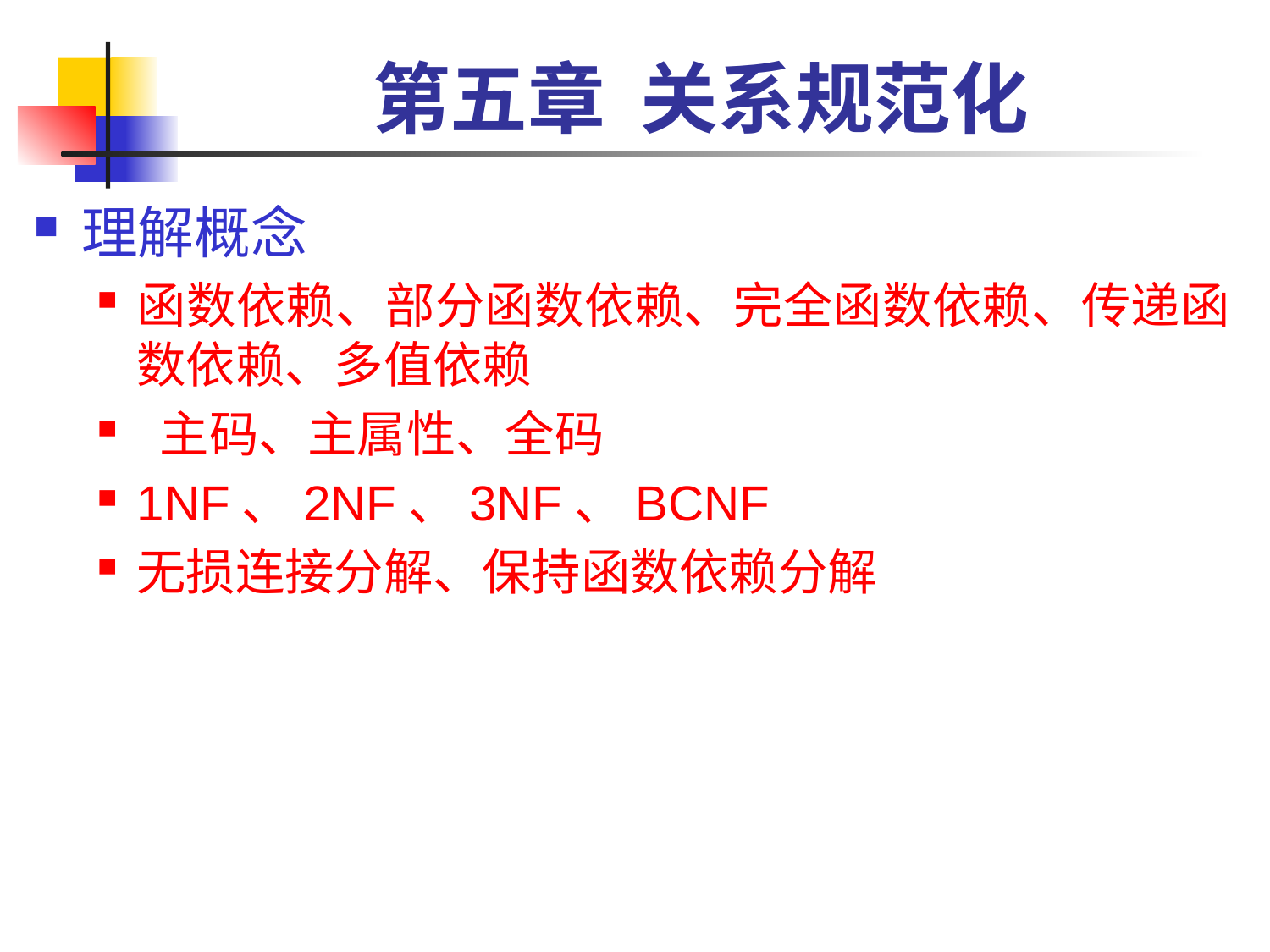

# 第五章  关系规范化
理解概念
函数依赖、部分函数依赖、完全函数依赖、传递函数依赖、多值依赖
 主码、主属性、全码
1NF、2NF、3NF、BCNF
无损连接分解、保持函数依赖分解